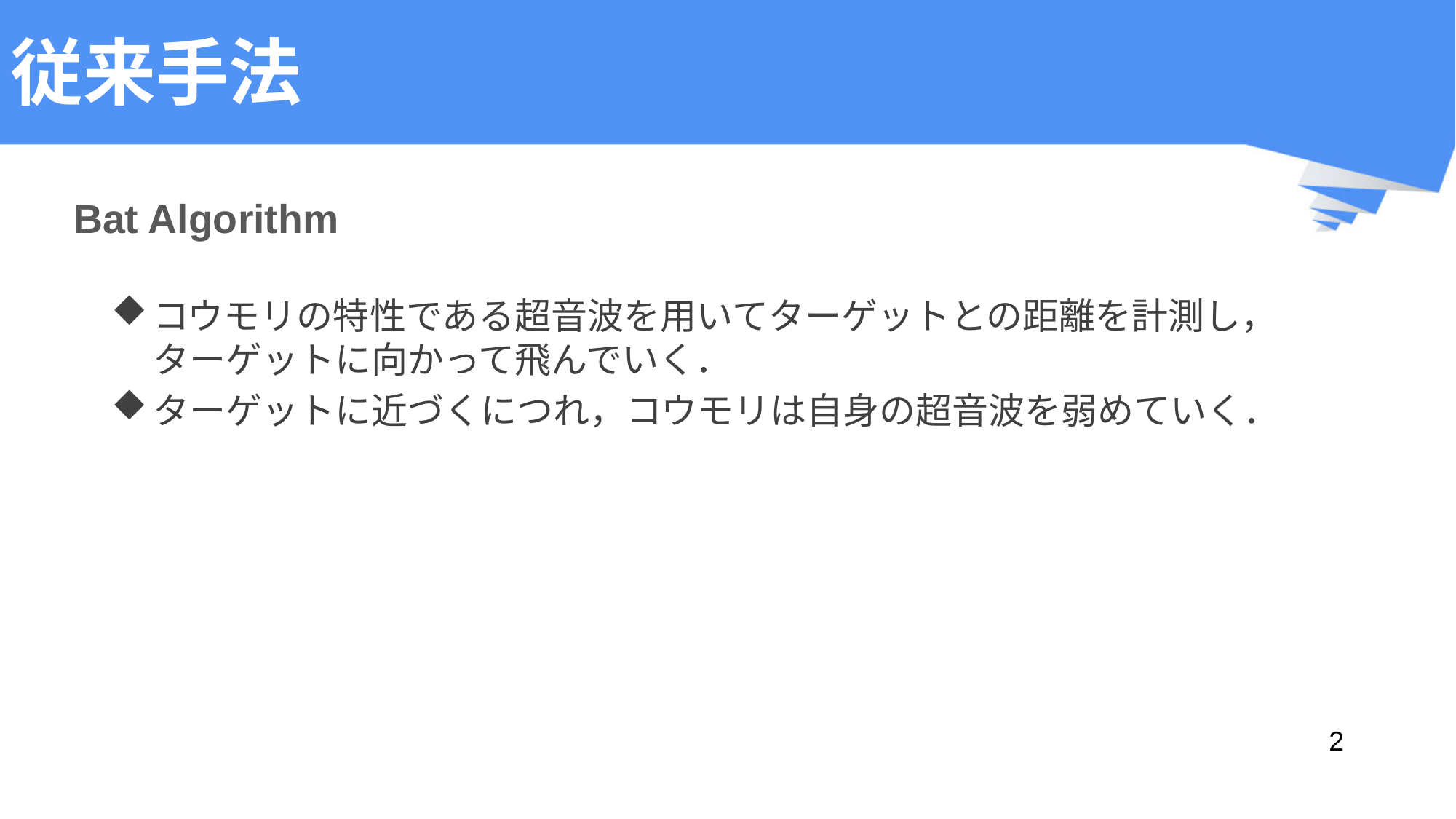

# 従来手法
Bat Algorithm
コウモリの特性である超音波を用いてターゲットとの距離を計測し，
ターゲットに向かって飛んでいく．
ターゲットに近づくにつれ，コウモリは自身の超音波を弱めていく．
2